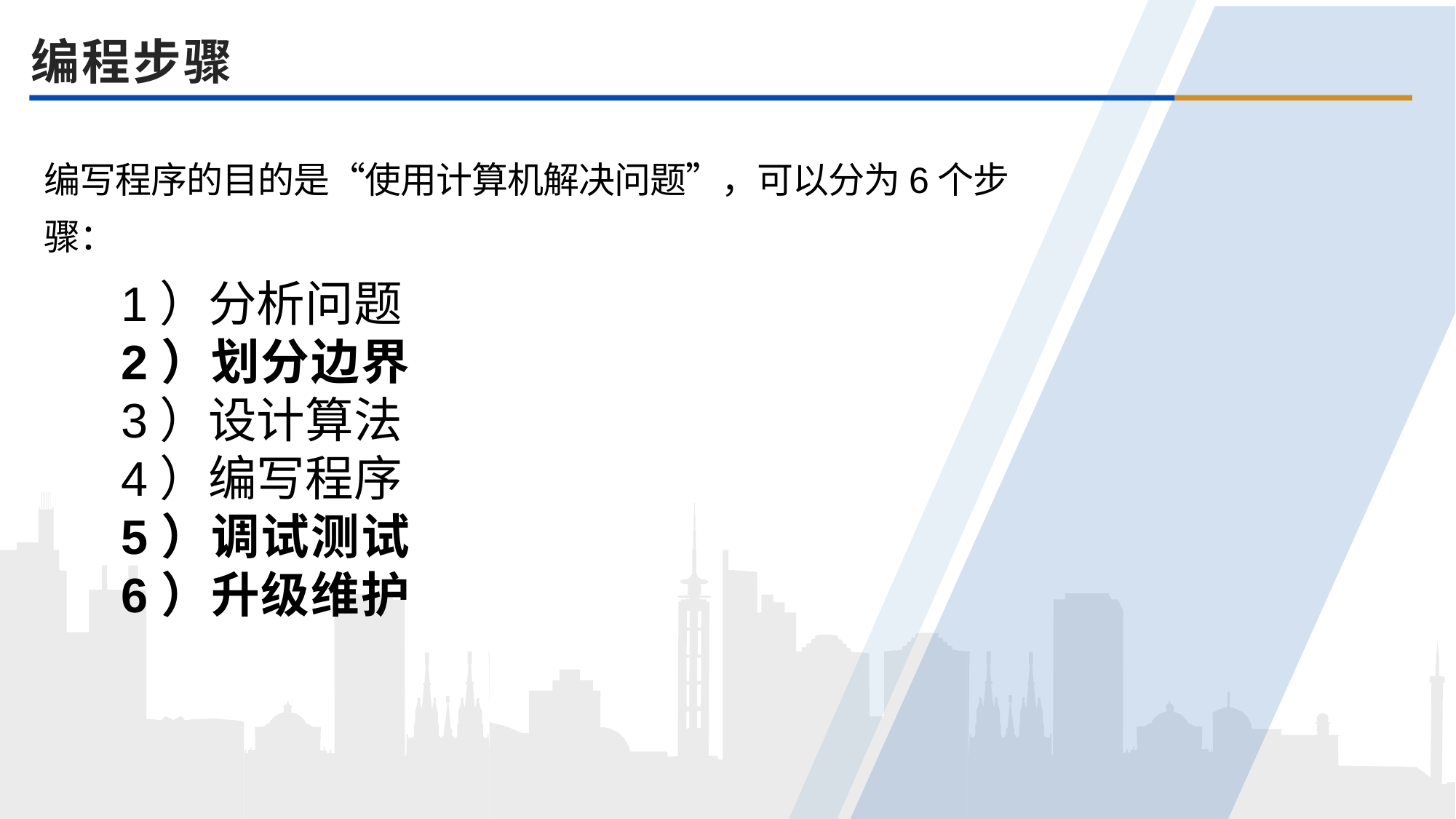

编程步骤
编写程序的目的是“使用计算机解决问题”，可以分为6个步骤：
1）分析问题
2）划分边界
3）设计算法
4）编写程序
5）调试测试
6）升级维护